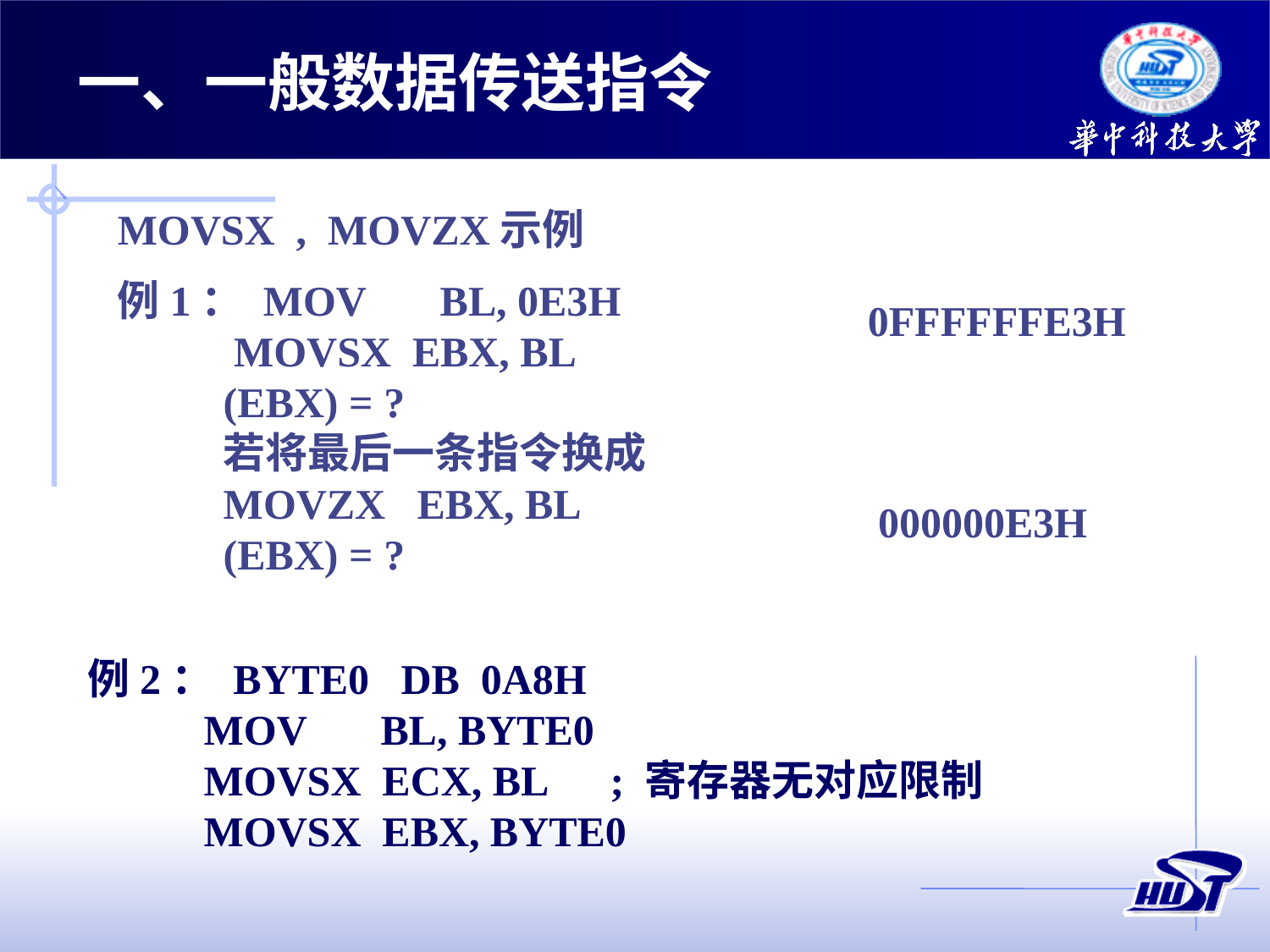

一、一般数据传送指令
MOVSX  ,  MOVZX示例
例1： MOV       BL, 0E3H
           MOVSX  EBX, BL
          (EBX) = ?
          若将最后一条指令换成
          MOVZX   EBX, BL
          (EBX) = ?
0FFFFFFE3H
000000E3H

例2： BYTE0   DB  0A8H
           MOV       BL, BYTE0
           MOVSX  ECX, BL      ; 寄存器无对应限制
           MOVSX  EBX, BYTE0